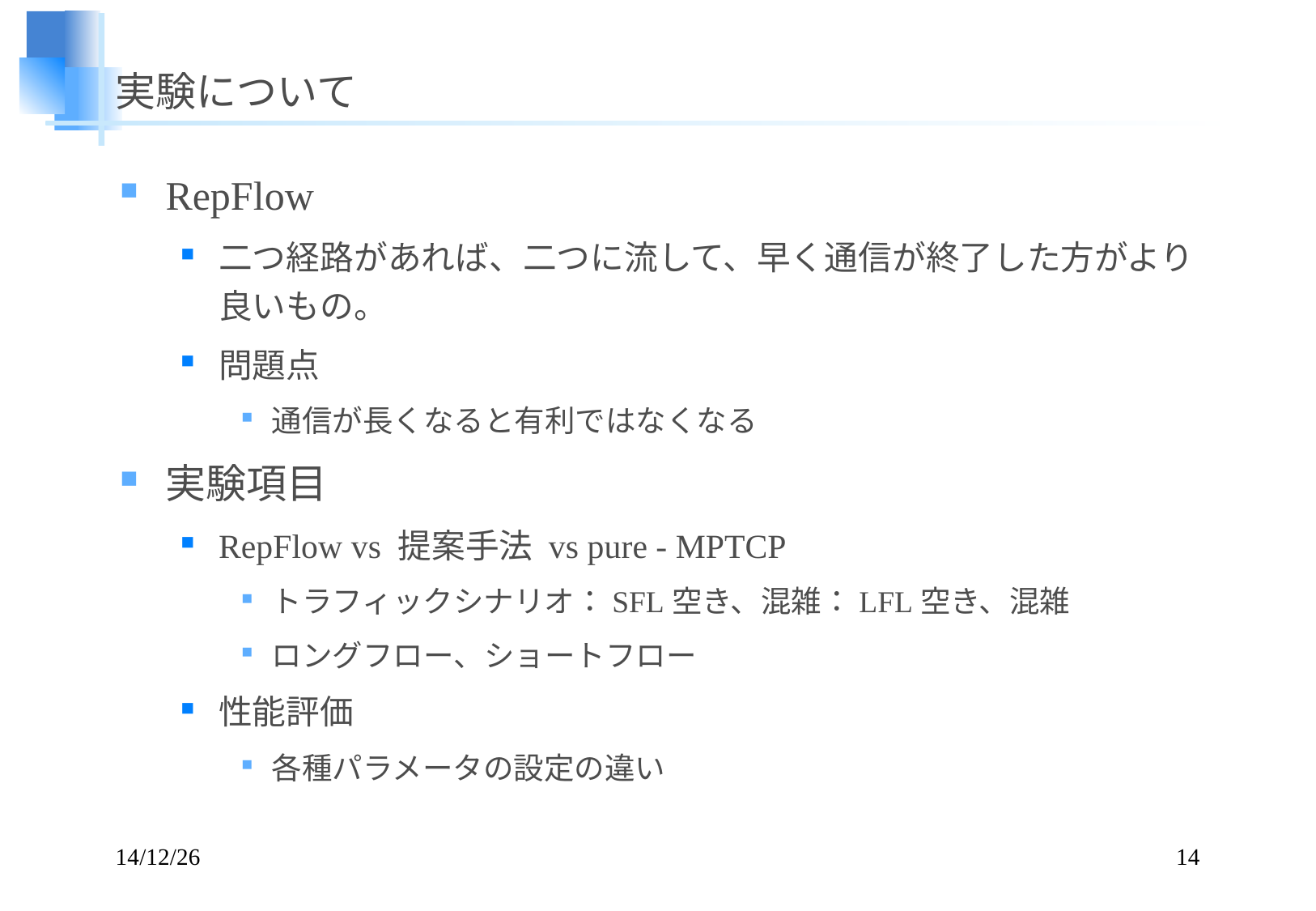

# 実験について
RepFlow
二つ経路があれば、二つに流して、早く通信が終了した方がより良いもの。
問題点
通信が長くなると有利ではなくなる
実験項目
RepFlow vs 提案手法 vs pure - MPTCP
トラフィックシナリオ：SFL空き、混雑：LFL空き、混雑
ロングフロー、ショートフロー
性能評価
各種パラメータの設定の違い
14/12/26
14